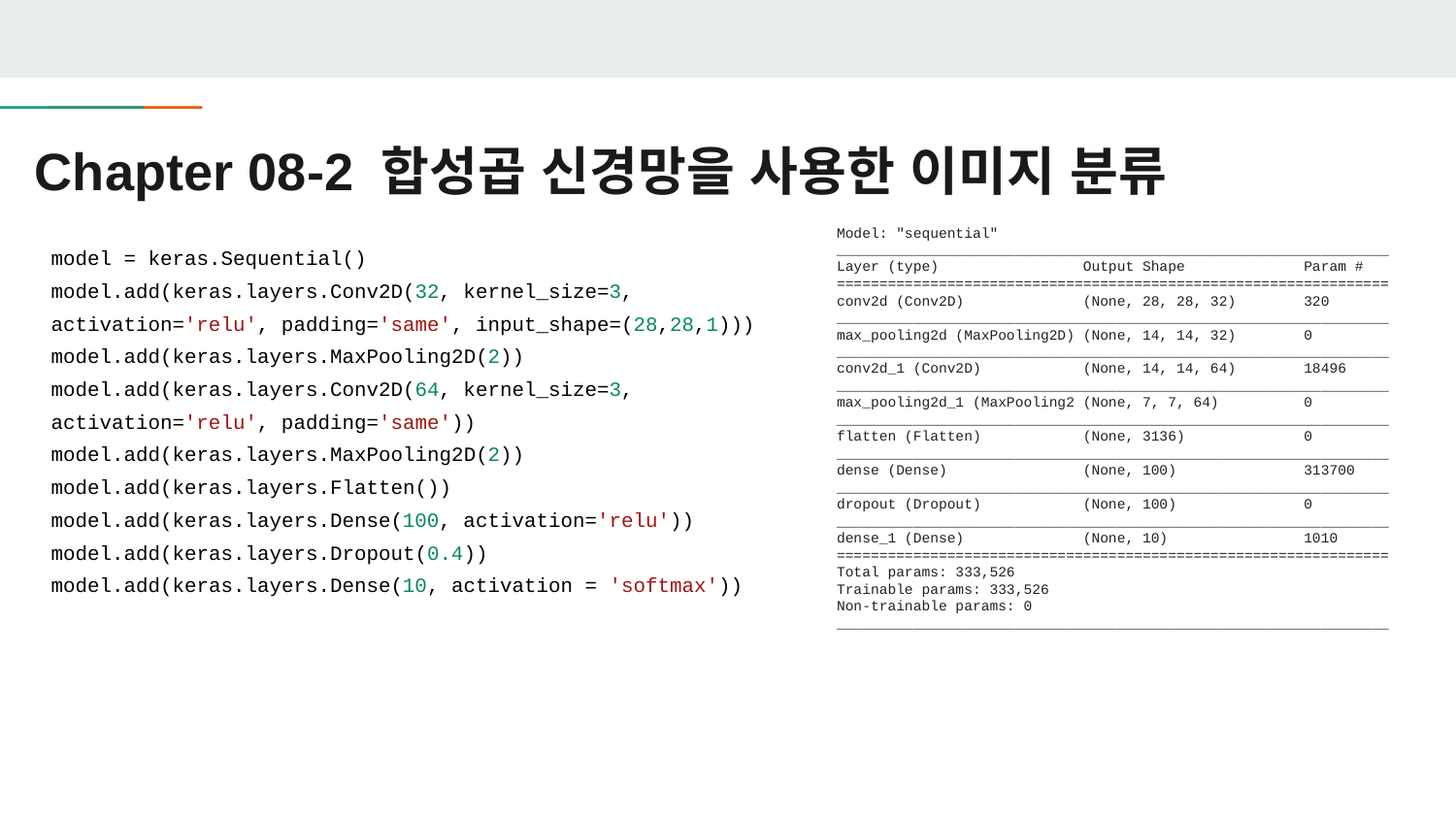

# Chapter 08-2 합성곱 신경망을 사용한 이미지 분류
Model: "sequential"
_________________________________________________________________
Layer (type)                 Output Shape              Param #
=================================================================
conv2d (Conv2D)              (None, 28, 28, 32)        320
_________________________________________________________________
max_pooling2d (MaxPooling2D) (None, 14, 14, 32)        0
_________________________________________________________________
conv2d_1 (Conv2D)            (None, 14, 14, 64)        18496
_________________________________________________________________
max_pooling2d_1 (MaxPooling2 (None, 7, 7, 64)          0
_________________________________________________________________
flatten (Flatten)            (None, 3136)              0
_________________________________________________________________
dense (Dense)                (None, 100)               313700
_________________________________________________________________
dropout (Dropout)            (None, 100)               0
_________________________________________________________________
dense_1 (Dense)              (None, 10)                1010
=================================================================
Total params: 333,526
Trainable params: 333,526
Non-trainable params: 0
_________________________________________________________________
model = keras.Sequential()
model.add(keras.layers.Conv2D(32, kernel_size=3, activation='relu', padding='same', input_shape=(28,28,1)))
model.add(keras.layers.MaxPooling2D(2))
model.add(keras.layers.Conv2D(64, kernel_size=3, activation='relu', padding='same'))
model.add(keras.layers.MaxPooling2D(2))
model.add(keras.layers.Flatten())
model.add(keras.layers.Dense(100, activation='relu'))
model.add(keras.layers.Dropout(0.4))
model.add(keras.layers.Dense(10, activation = 'softmax'))